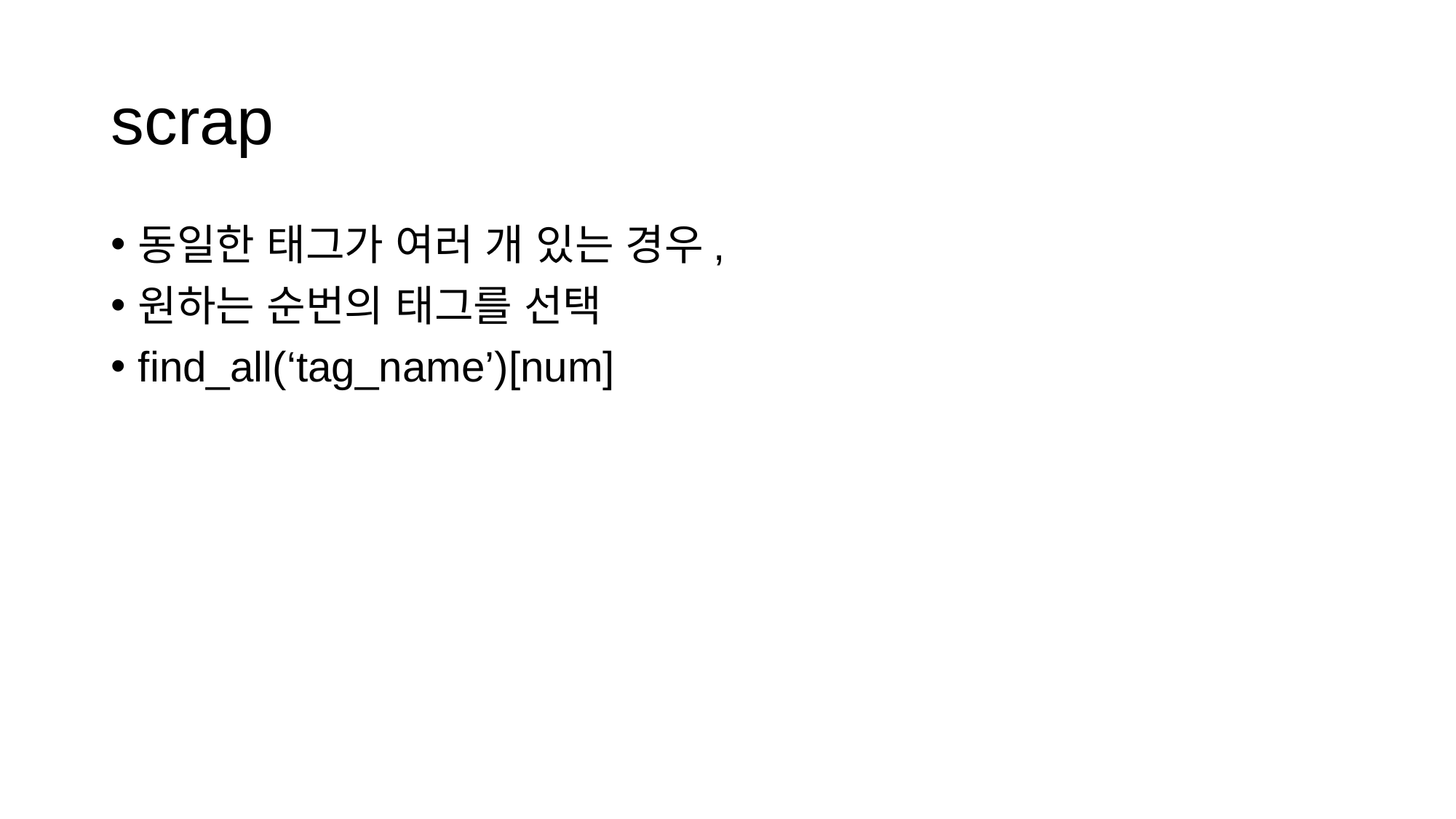

# scrap
동일한 태그가 여러 개 있는 경우,
원하는 순번의 태그를 선택
find_all(‘tag_name’)[num]